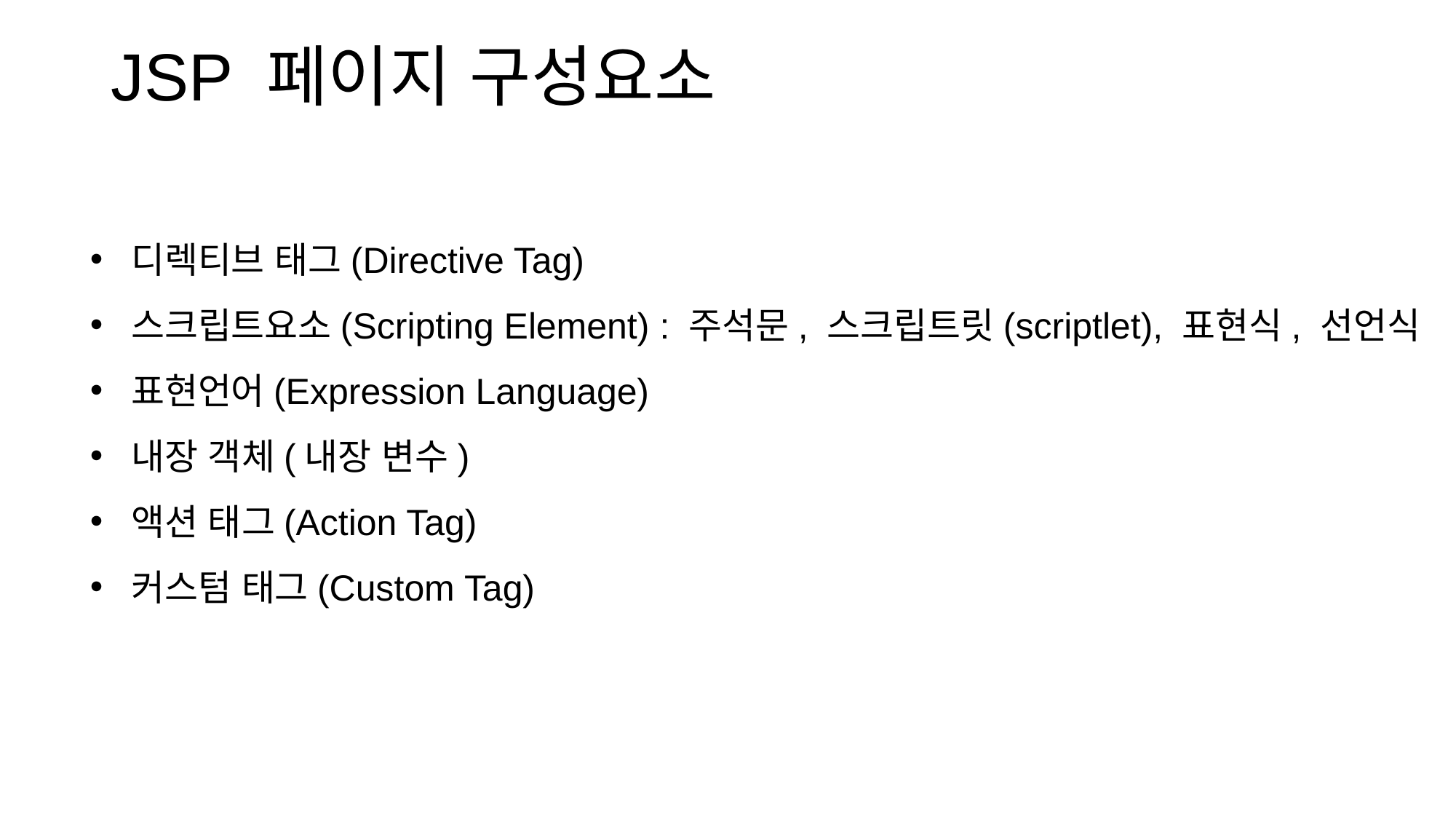

# JSP 페이지 구성요소
디렉티브 태그(Directive Tag)
스크립트요소(Scripting Element) : 주석문, 스크립트릿(scriptlet), 표현식, 선언식
표현언어(Expression Language)
내장 객체(내장 변수)
액션 태그(Action Tag)
커스텀 태그(Custom Tag)